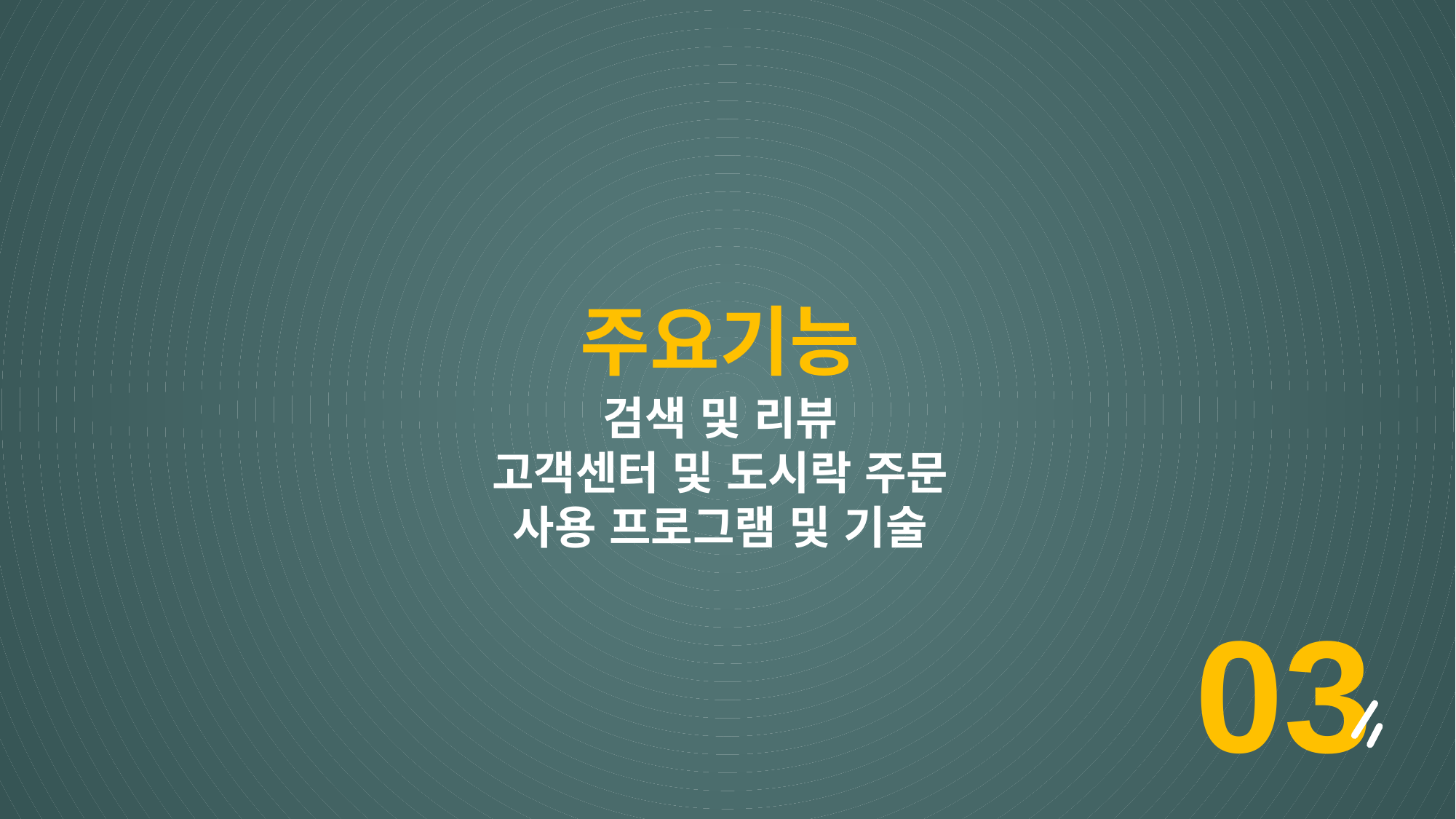

주요기능
검색 및 리뷰
고객센터 및 도시락 주문
사용 프로그램 및 기술

03